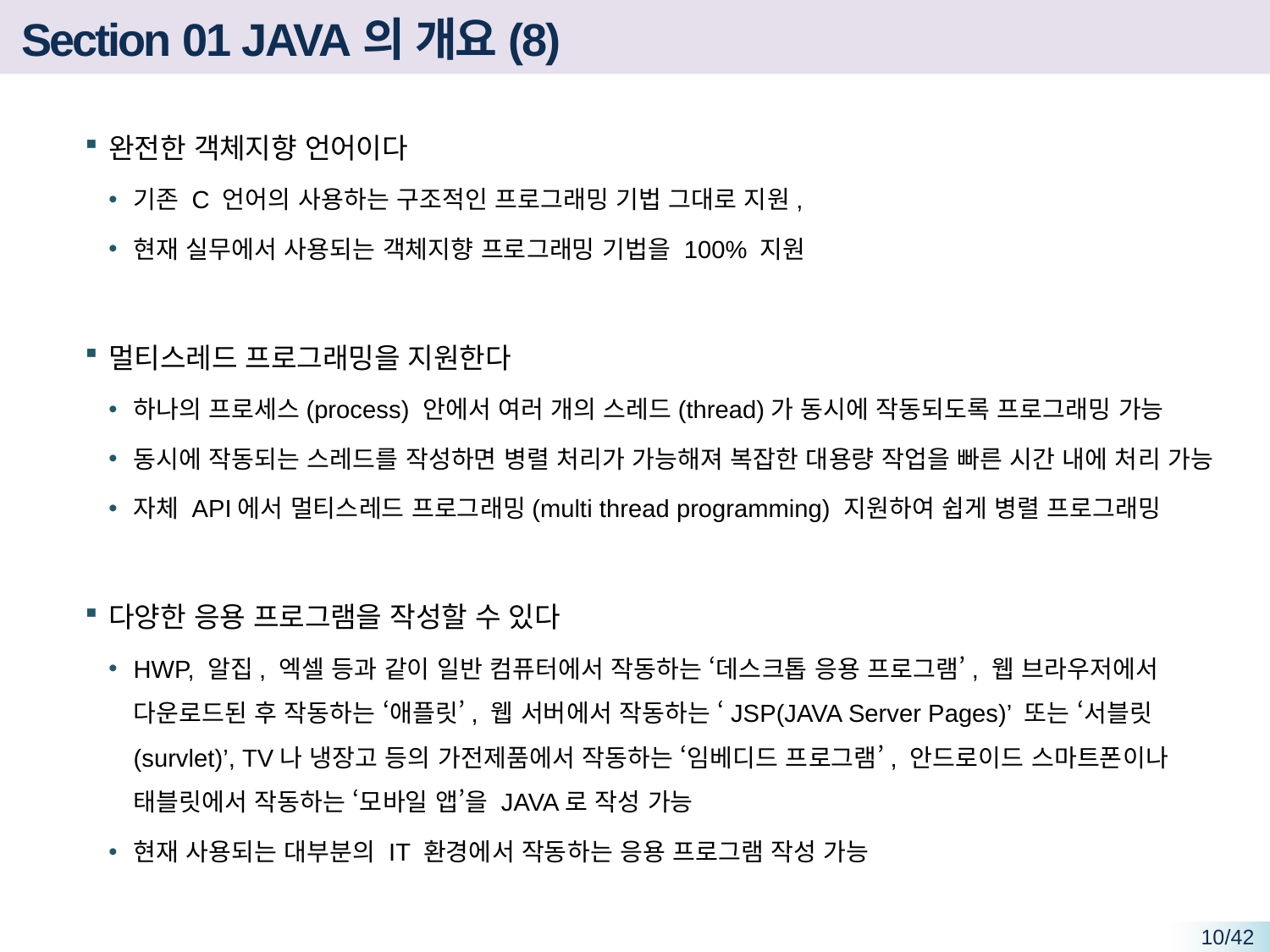

# Section 01 JAVA의 개요(8)
완전한 객체지향 언어이다
기존 C 언어의 사용하는 구조적인 프로그래밍 기법 그대로 지원,
현재 실무에서 사용되는 객체지향 프로그래밍 기법을 100% 지원

멀티스레드 프로그래밍을 지원한다
하나의 프로세스(process) 안에서 여러 개의 스레드(thread)가 동시에 작동되도록 프로그래밍 가능
동시에 작동되는 스레드를 작성하면 병렬 처리가 가능해져 복잡한 대용량 작업을 빠른 시간 내에 처리 가능
자체 API에서 멀티스레드 프로그래밍(multi thread programming) 지원하여 쉽게 병렬 프로그래밍

다양한 응용 프로그램을 작성할 수 있다
HWP, 알집, 엑셀 등과 같이 일반 컴퓨터에서 작동하는 ‘데스크톱 응용 프로그램’, 웹 브라우저에서 다운로드된 후 작동하는 ‘애플릿’, 웹 서버에서 작동하는 ‘JSP(JAVA Server Pages)’ 또는 ‘서블릿(survlet)’, TV나 냉장고 등의 가전제품에서 작동하는 ‘임베디드 프로그램’, 안드로이드 스마트폰이나 태블릿에서 작동하는 ‘모바일 앱’을 JAVA로 작성 가능
현재 사용되는 대부분의 IT 환경에서 작동하는 응용 프로그램 작성 가능